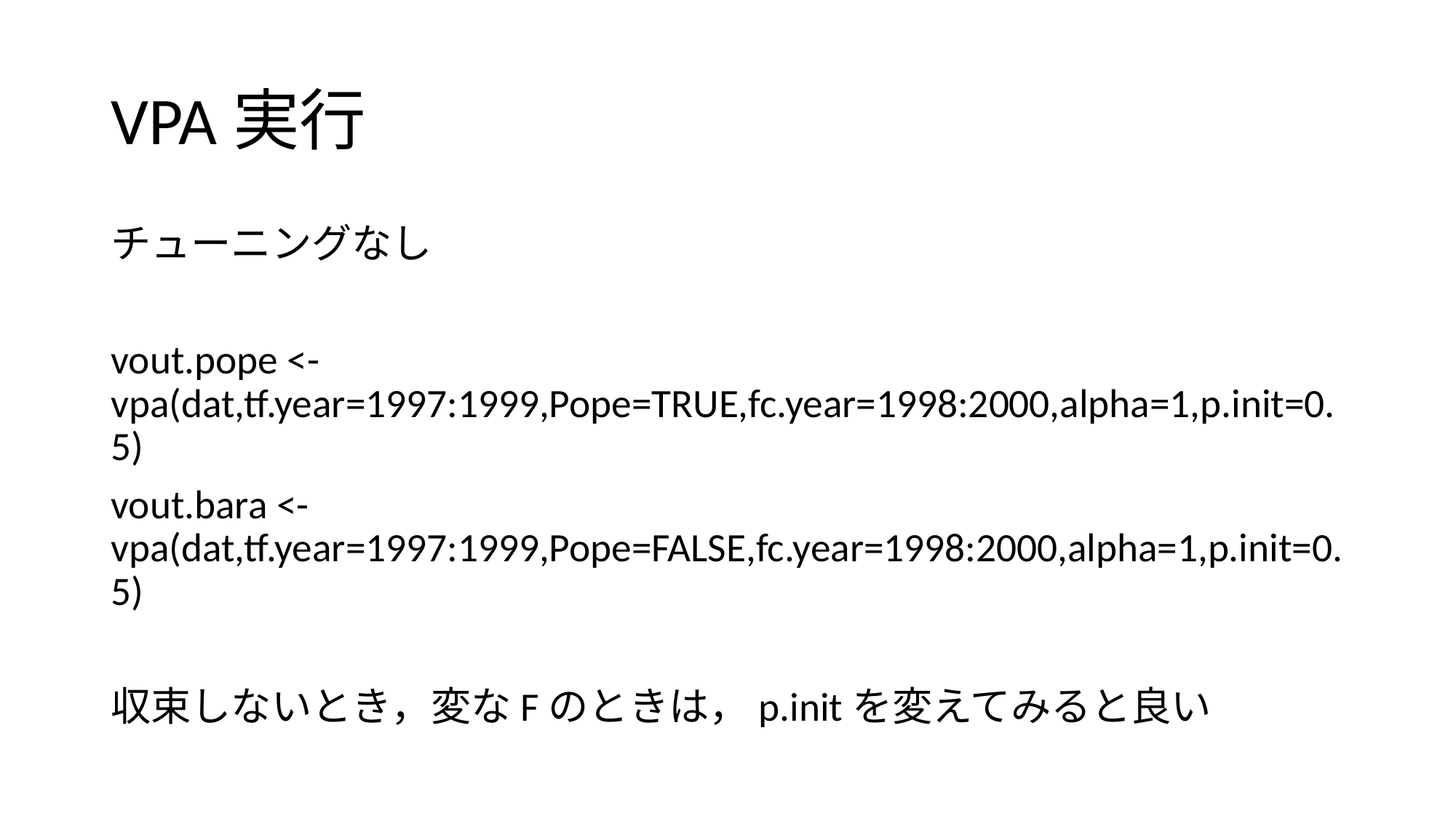

# VPA実行
チューニングなし

vout.pope <- vpa(dat,tf.year=1997:1999,Pope=TRUE,fc.year=1998:2000,alpha=1,p.init=0.5)
vout.bara <- vpa(dat,tf.year=1997:1999,Pope=FALSE,fc.year=1998:2000,alpha=1,p.init=0.5)

収束しないとき，変なFのときは，p.initを変えてみると良い